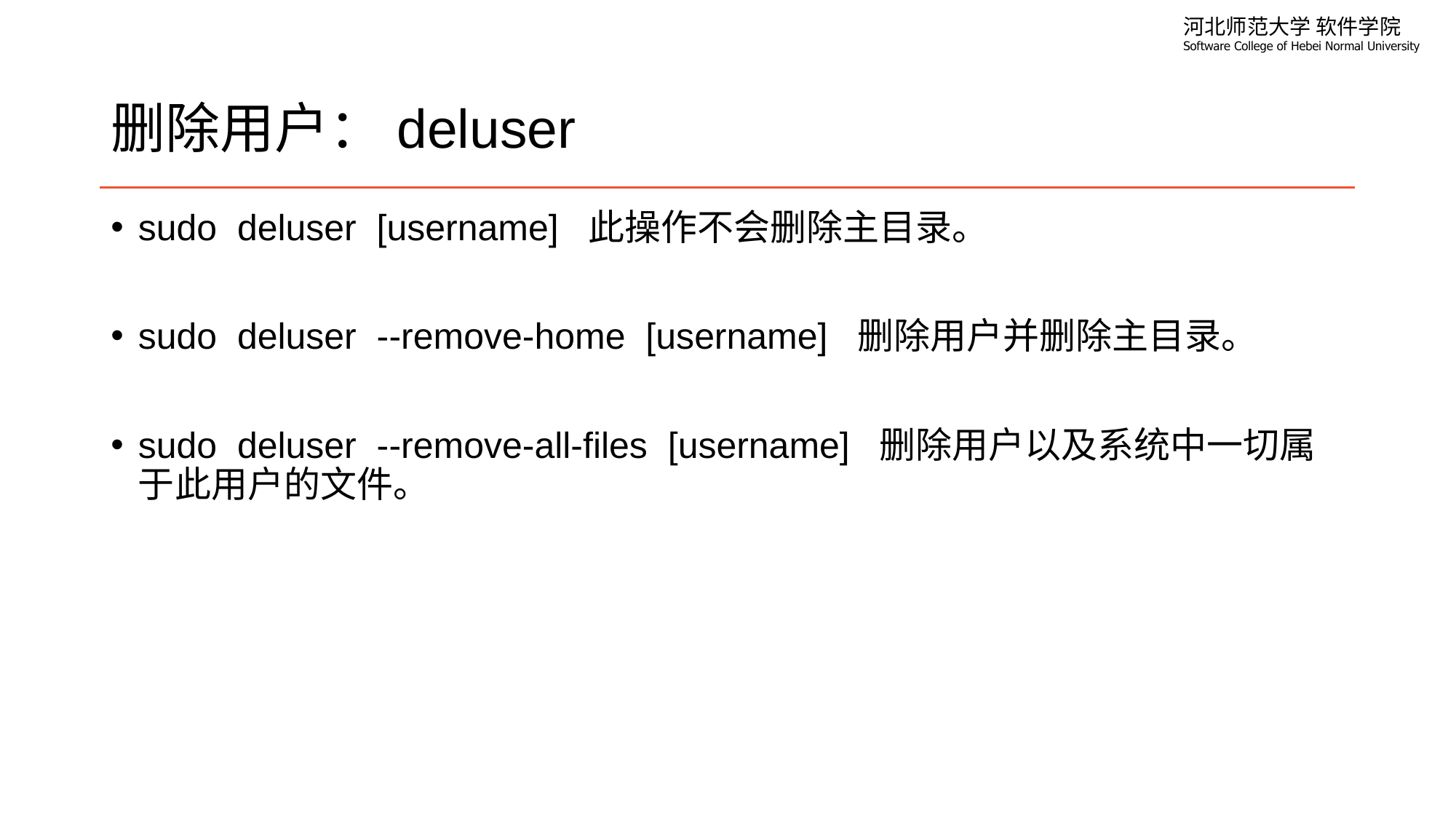

# 删除用户：deluser
sudo  deluser  [username]  此操作不会删除主目录。

sudo  deluser  --remove-home  [username]  删除用户并删除主目录。

sudo  deluser  --remove-all-files  [username]  删除用户以及系统中一切属于此用户的文件。